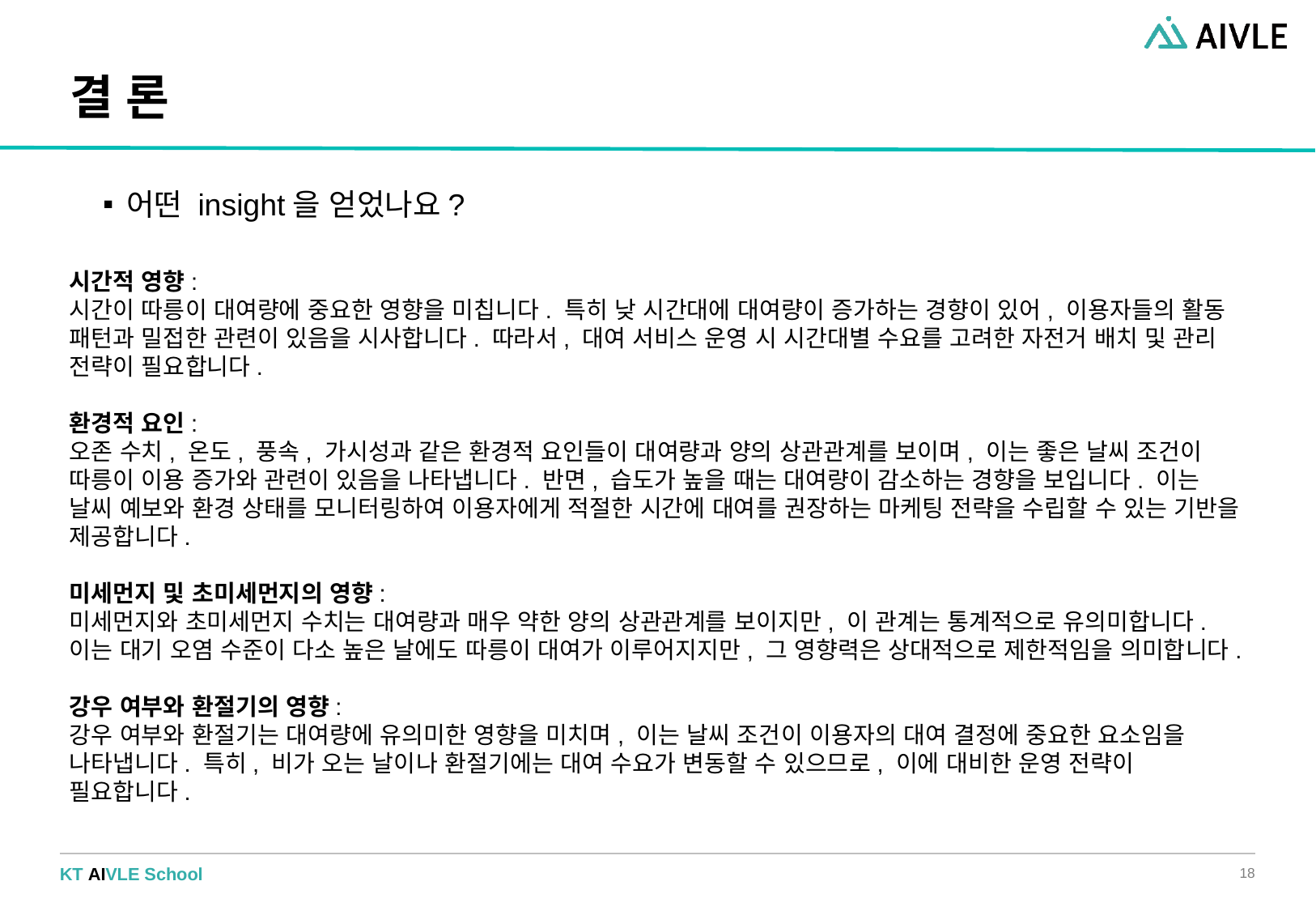

# 결 론
어떤 insight을 얻었나요?

시간적 영향:
시간이 따릉이 대여량에 중요한 영향을 미칩니다. 특히 낮 시간대에 대여량이 증가하는 경향이 있어, 이용자들의 활동 패턴과 밀접한 관련이 있음을 시사합니다. 따라서, 대여 서비스 운영 시 시간대별 수요를 고려한 자전거 배치 및 관리 전략이 필요합니다.

환경적 요인:
오존 수치, 온도, 풍속, 가시성과 같은 환경적 요인들이 대여량과 양의 상관관계를 보이며, 이는 좋은 날씨 조건이 따릉이 이용 증가와 관련이 있음을 나타냅니다. 반면, 습도가 높을 때는 대여량이 감소하는 경향을 보입니다. 이는 날씨 예보와 환경 상태를 모니터링하여 이용자에게 적절한 시간에 대여를 권장하는 마케팅 전략을 수립할 수 있는 기반을 제공합니다.

미세먼지 및 초미세먼지의 영향:
미세먼지와 초미세먼지 수치는 대여량과 매우 약한 양의 상관관계를 보이지만, 이 관계는 통계적으로 유의미합니다. 이는 대기 오염 수준이 다소 높은 날에도 따릉이 대여가 이루어지지만, 그 영향력은 상대적으로 제한적임을 의미합니다.

강우 여부와 환절기의 영향:
강우 여부와 환절기는 대여량에 유의미한 영향을 미치며, 이는 날씨 조건이 이용자의 대여 결정에 중요한 요소임을 나타냅니다. 특히, 비가 오는 날이나 환절기에는 대여 수요가 변동할 수 있으므로, 이에 대비한 운영 전략이 필요합니다.